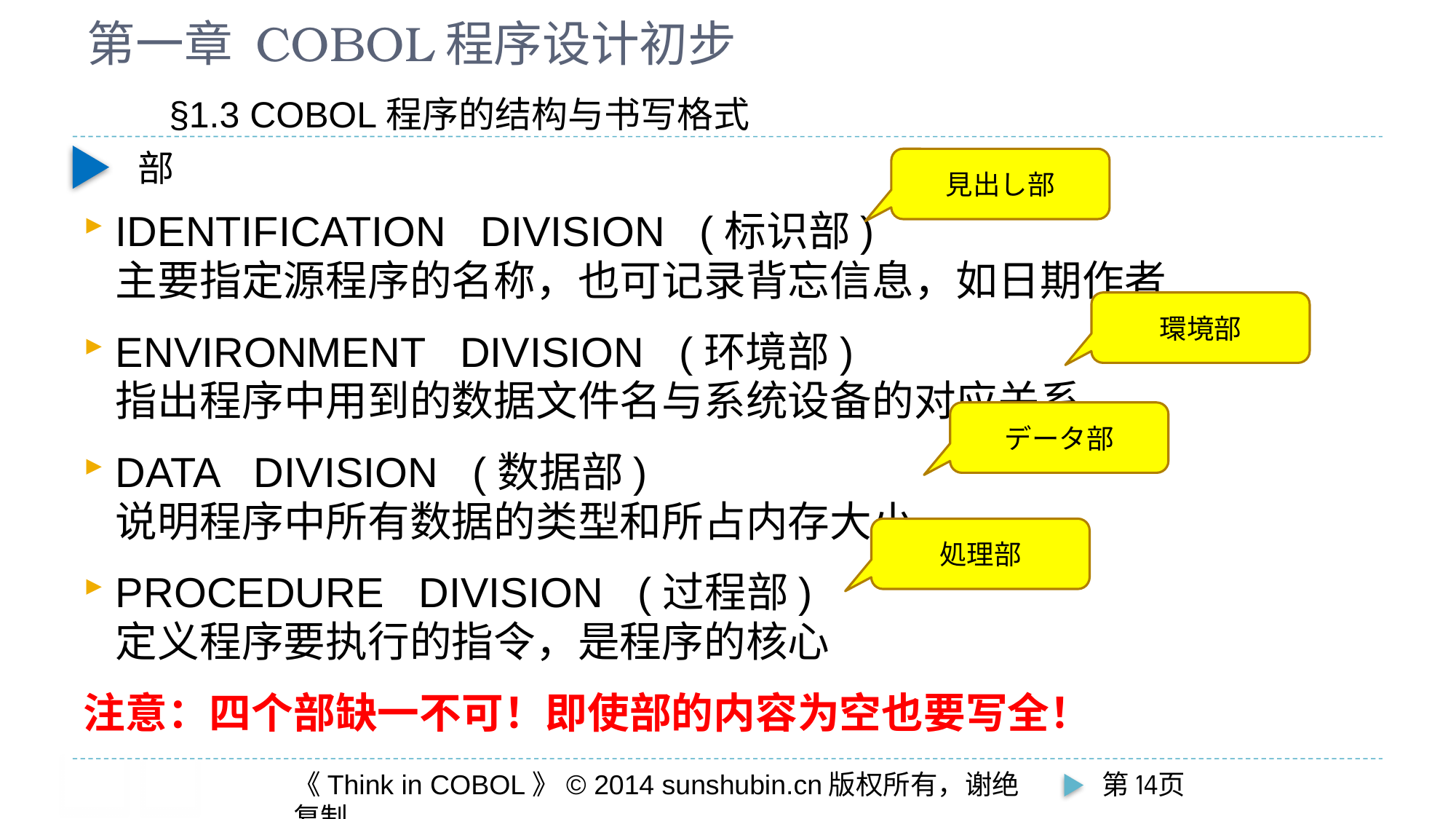

# 第一章 COBOL程序设计初步
§1.3 COBOL程序的结构与书写格式
部
見出し部
IDENTIFICATION   DIVISION   (标识部)
	主要指定源程序的名称，也可记录背忘信息，如日期作者

ENVIRONMENT   DIVISION   (环境部)
	指出程序中用到的数据文件名与系统设备的对应关系

DATA   DIVISION   (数据部)
	说明程序中所有数据的类型和所占内存大小

PROCEDURE   DIVISION   (过程部)
	定义程序要执行的指令，是程序的核心

注意：四个部缺一不可！即使部的内容为空也要写全！

環境部
データ部
処理部